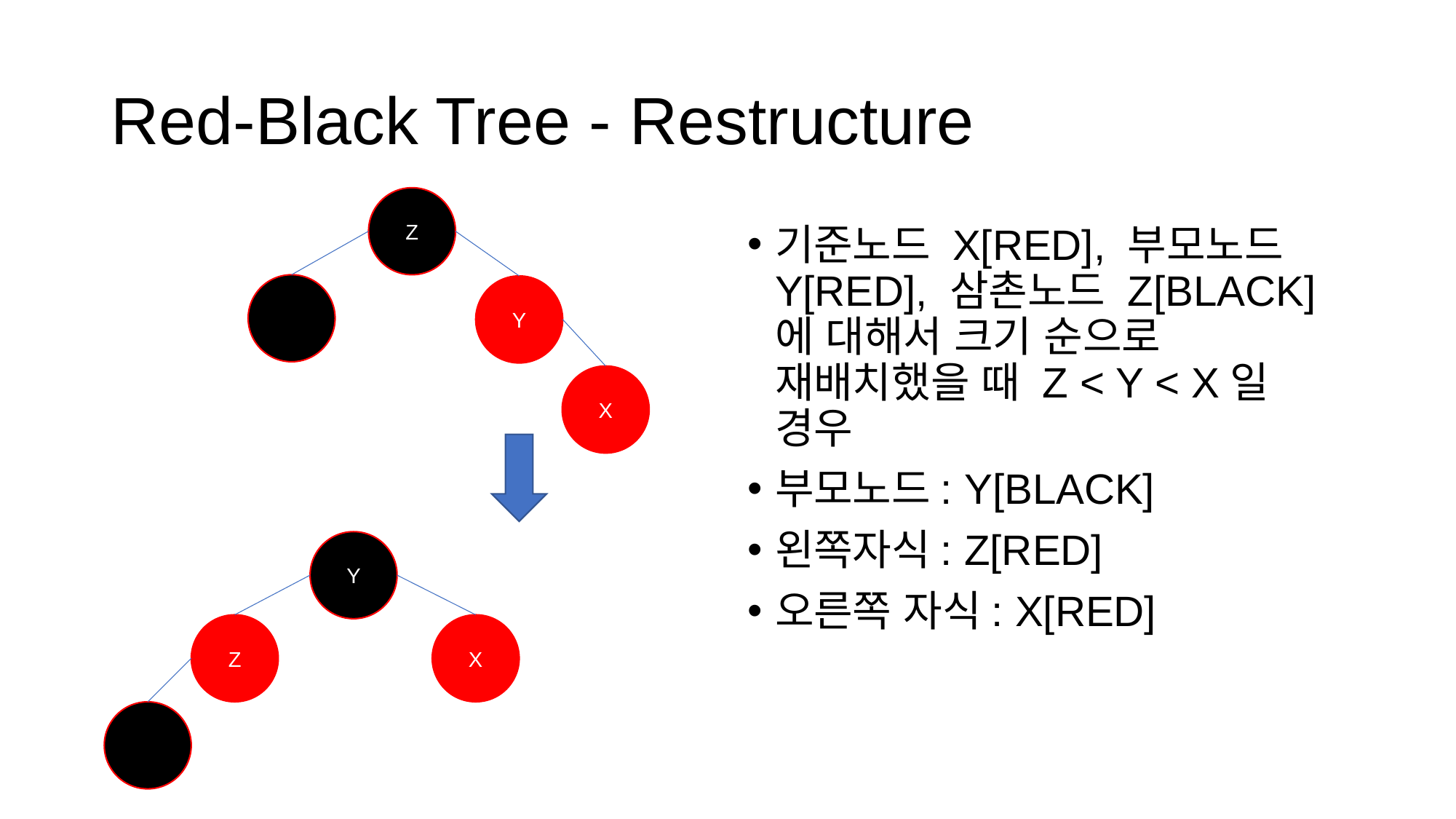

# Red-Black Tree - Restructure
Z
기준노드 X[RED], 부모노드 Y[RED], 삼촌노드 Z[BLACK]에 대해서 크기 순으로 재배치했을 때 Z < Y < X일 경우
부모노드: Y[BLACK]
왼쪽자식: Z[RED]
오른쪽 자식: X[RED]

Y
X

Y
Z
X